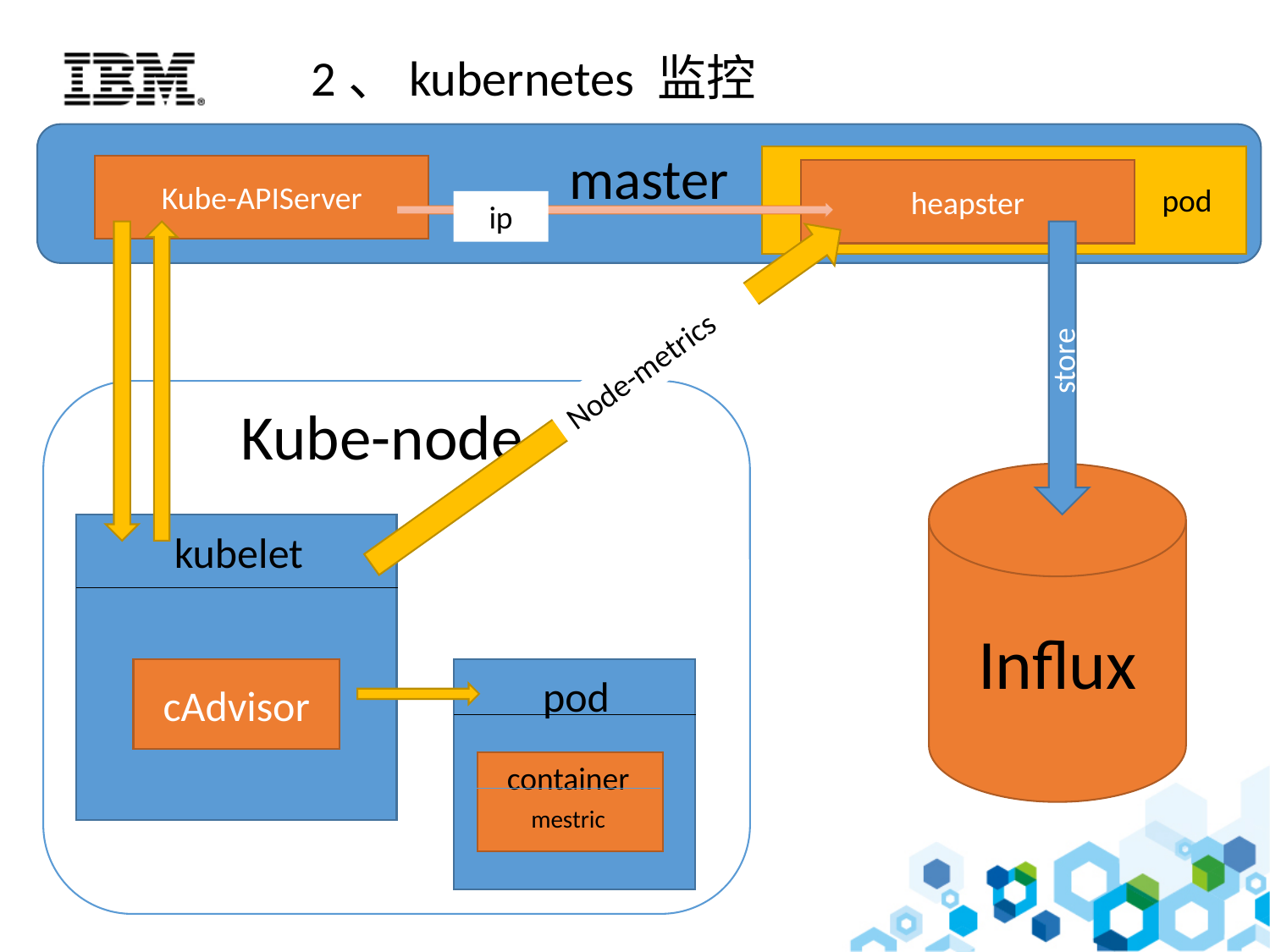

2、kubernetes 监控

master
                     p
Kube-APIServer
heapster
pod
ip

store
Node-metrics

Kube-node

kubelet
cAdvisor

pod

container
mestric

Influx